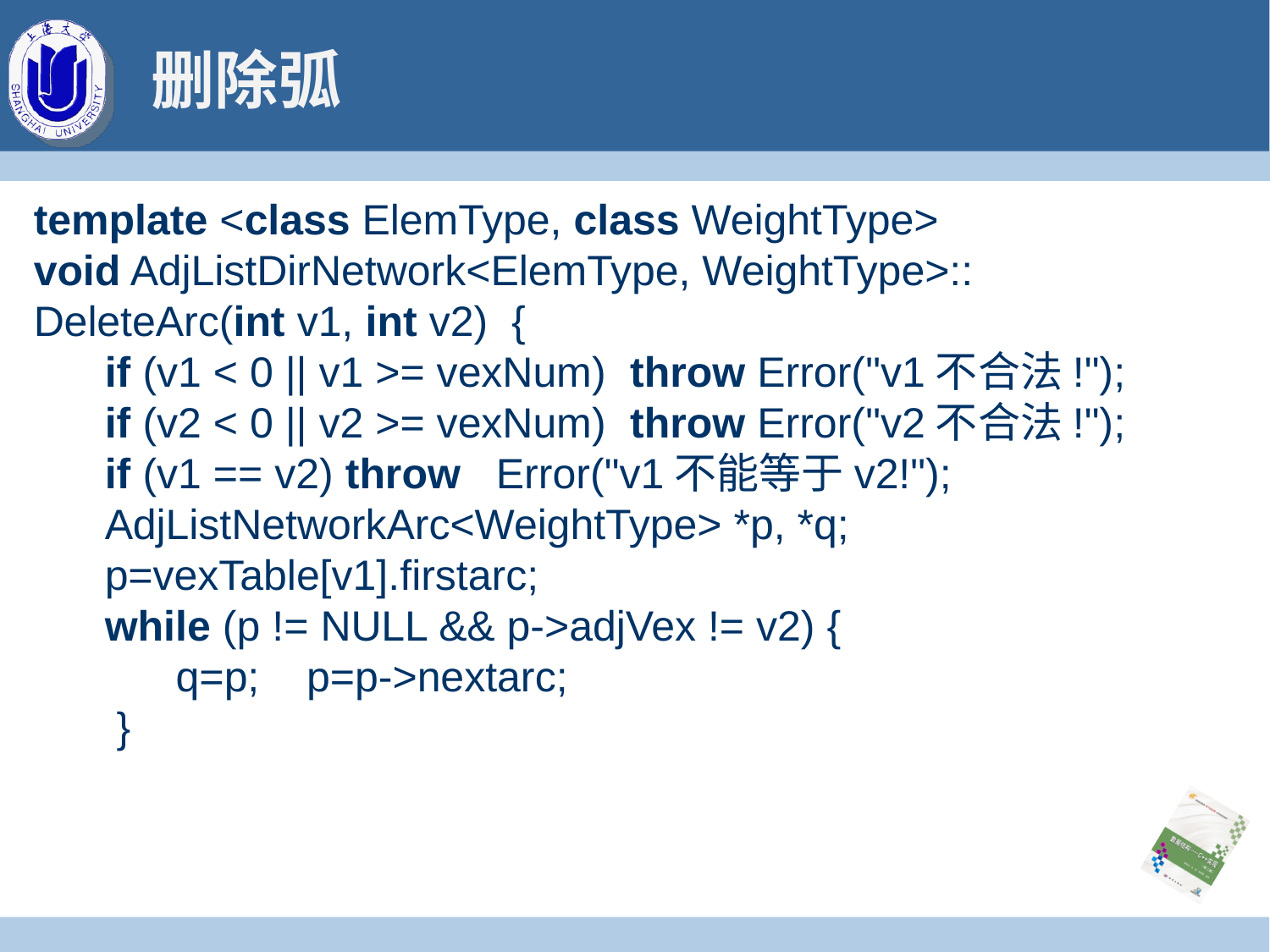

# 删除弧
template <class ElemType, class WeightType>
void AdjListDirNetwork<ElemType, WeightType>::
DeleteArc(int v1, int v2)  {
      if (v1 < 0 || v1 >= vexNum)  throw Error("v1不合法!");
      if (v2 < 0 || v2 >= vexNum)  throw Error("v2不合法!");
      if (v1 == v2) throw   Error("v1不能等于v2!");
      AdjListNetworkArc<WeightType> *p, *q;
      p=vexTable[v1].firstarc;
      while (p != NULL && p->adjVex != v2) {
            q=p;    p=p->nextarc;
       }